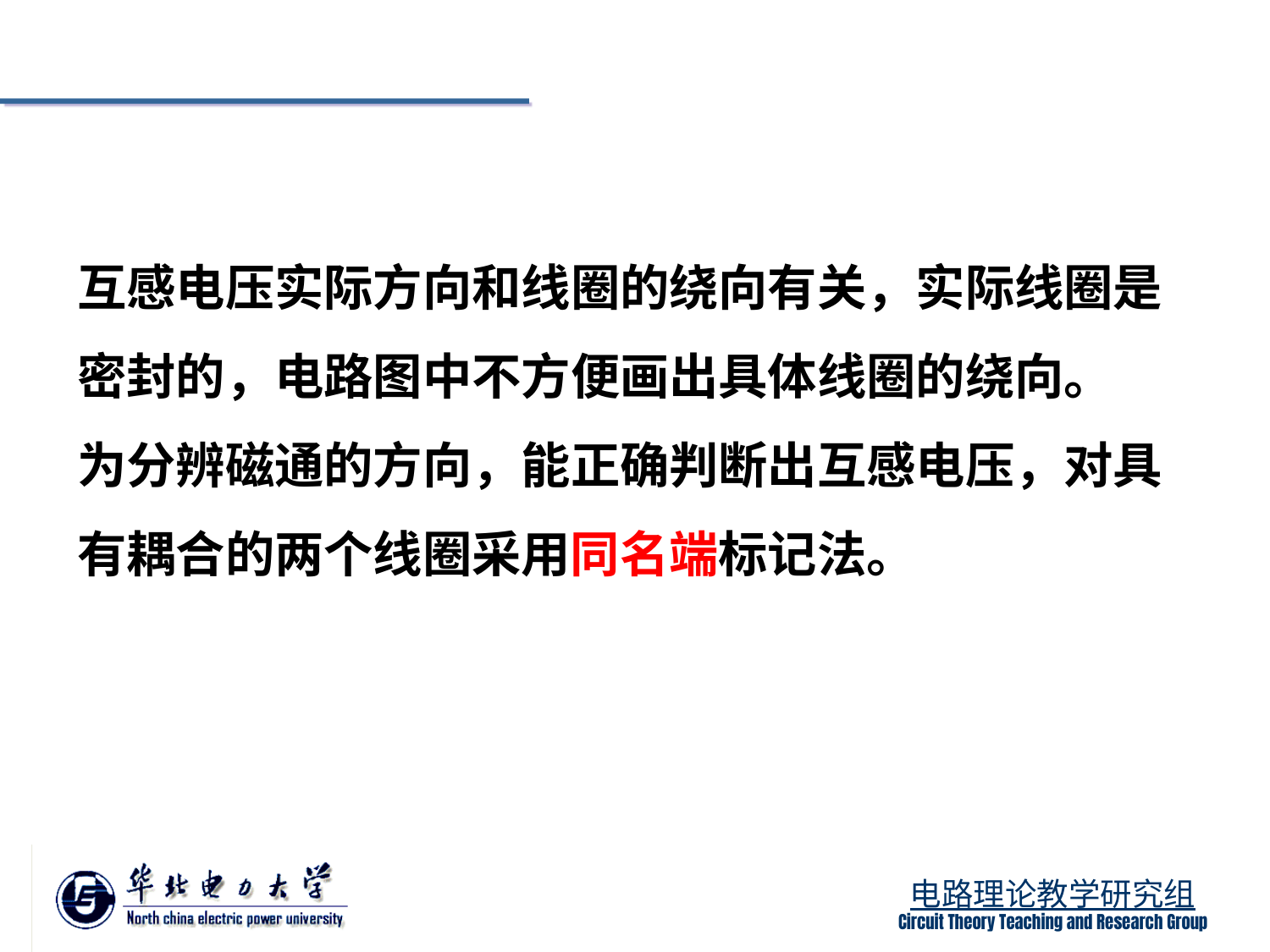

互感电压实际方向和线圈的绕向有关，实际线圈是密封的，电路图中不方便画出具体线圈的绕向。
为分辨磁通的方向，能正确判断出互感电压，对具有耦合的两个线圈采用同名端标记法。